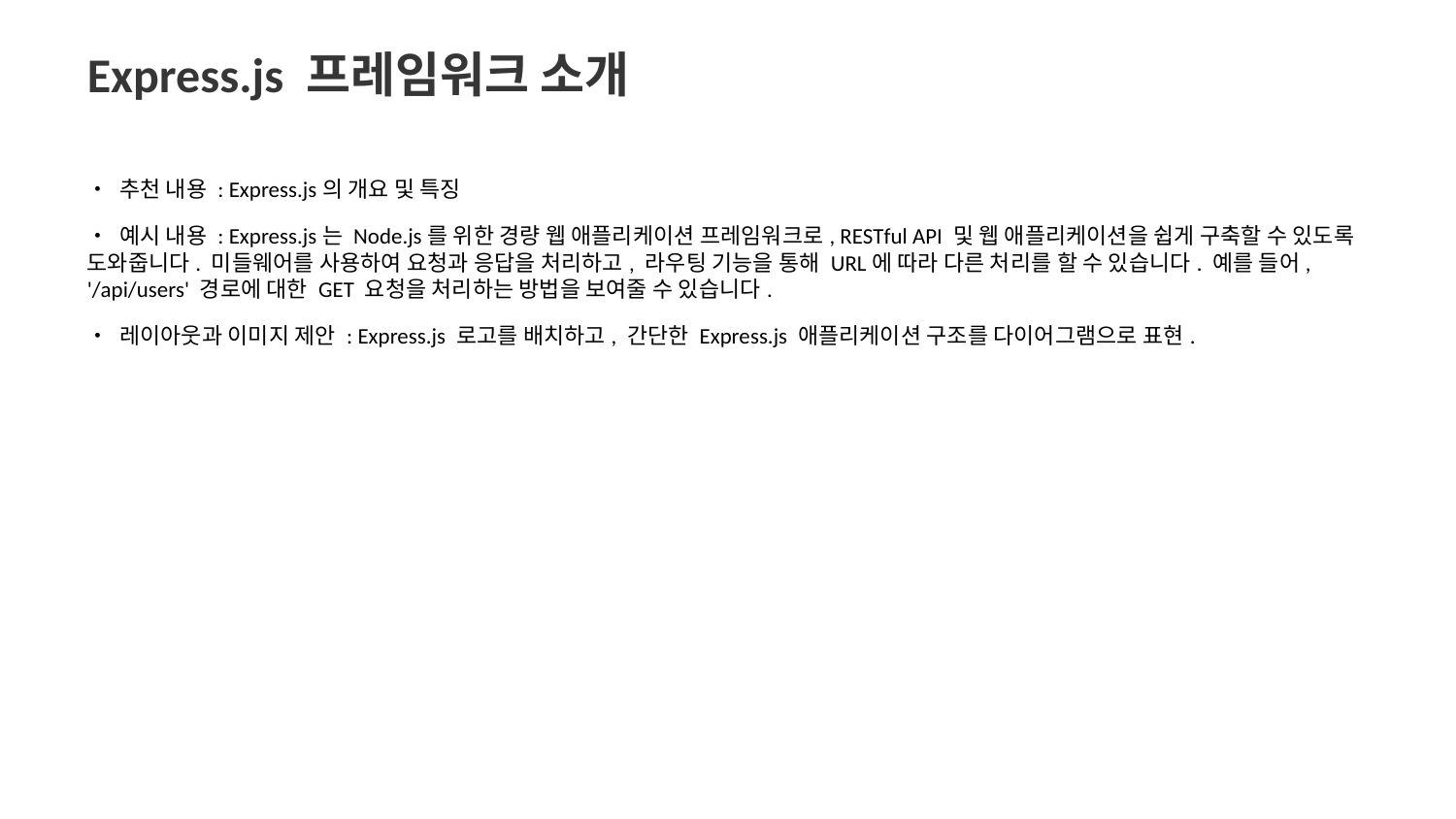

Express.js 프레임워크 소개
• 추천 내용 : Express.js의 개요 및 특징
• 예시 내용 : Express.js는 Node.js를 위한 경량 웹 애플리케이션 프레임워크로, RESTful API 및 웹 애플리케이션을 쉽게 구축할 수 있도록 도와줍니다. 미들웨어를 사용하여 요청과 응답을 처리하고, 라우팅 기능을 통해 URL에 따라 다른 처리를 할 수 있습니다. 예를 들어, '/api/users' 경로에 대한 GET 요청을 처리하는 방법을 보여줄 수 있습니다.
• 레이아웃과 이미지 제안 : Express.js 로고를 배치하고, 간단한 Express.js 애플리케이션 구조를 다이어그램으로 표현.